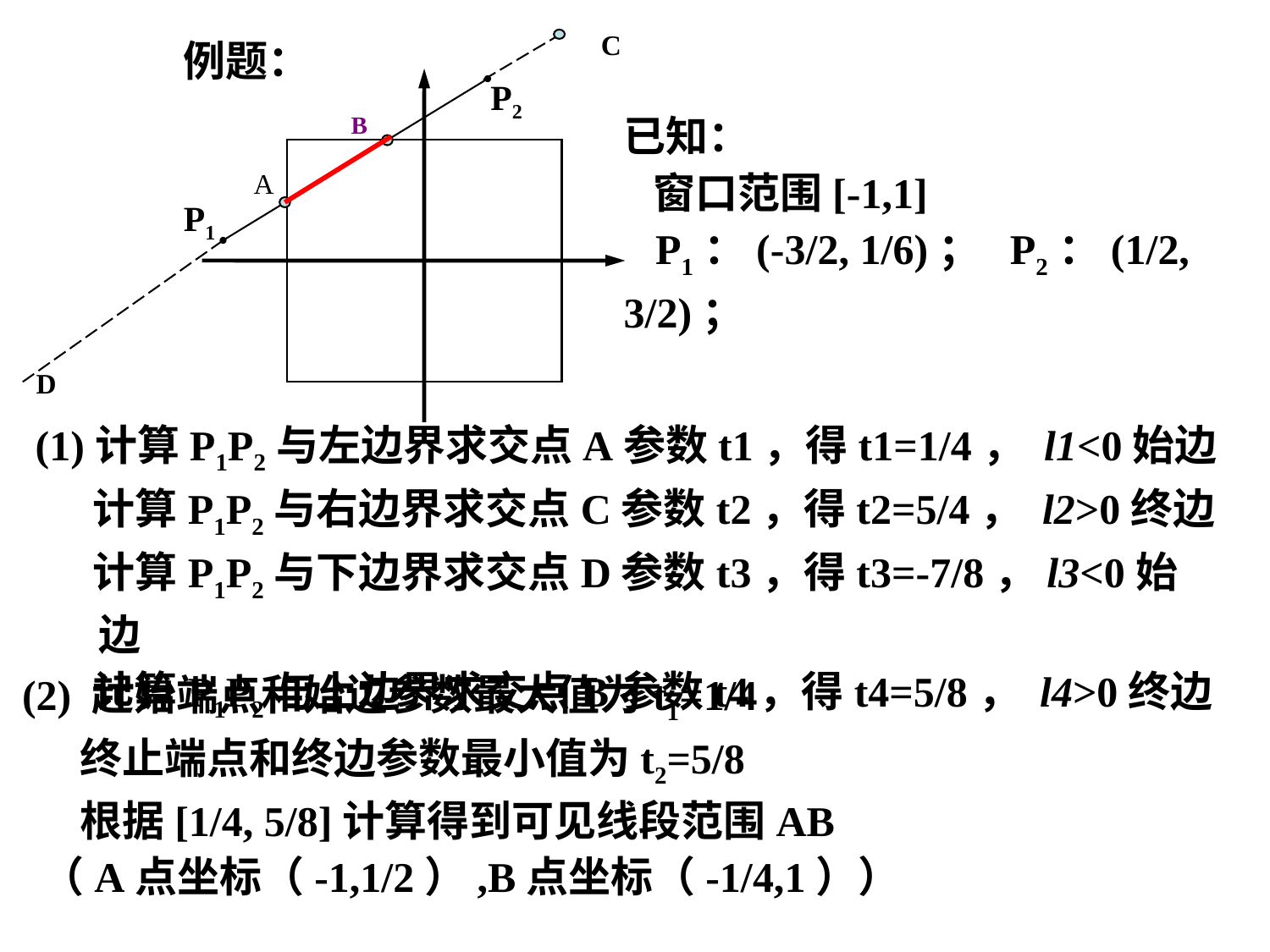

C

D
例题：

P2

P1

已知：
  窗口范围[-1,1]
   P1：(-3/2, 1/6)；  P2：(1/2, 3/2)；
B

A

(1)计算P1P2与左边界求交点A参数t1，得t1=1/4， l1<0始边
     计算P1P2与右边界求交点C参数t2，得t2=5/4， l2>0终边
     计算P1P2与下边界求交点D参数t3，得t3=-7/8，l3<0始边
     计算P1P2与上边界求交点B参数t4，得t4=5/8， l4>0终边
(2) 起始端点和始边参数最大值为t1=1/4
     终止端点和终边参数最小值为t2=5/8
     根据[1/4, 5/8]计算得到可见线段范围AB
 （A点坐标（-1,1/2）,B点坐标（-1/4,1））